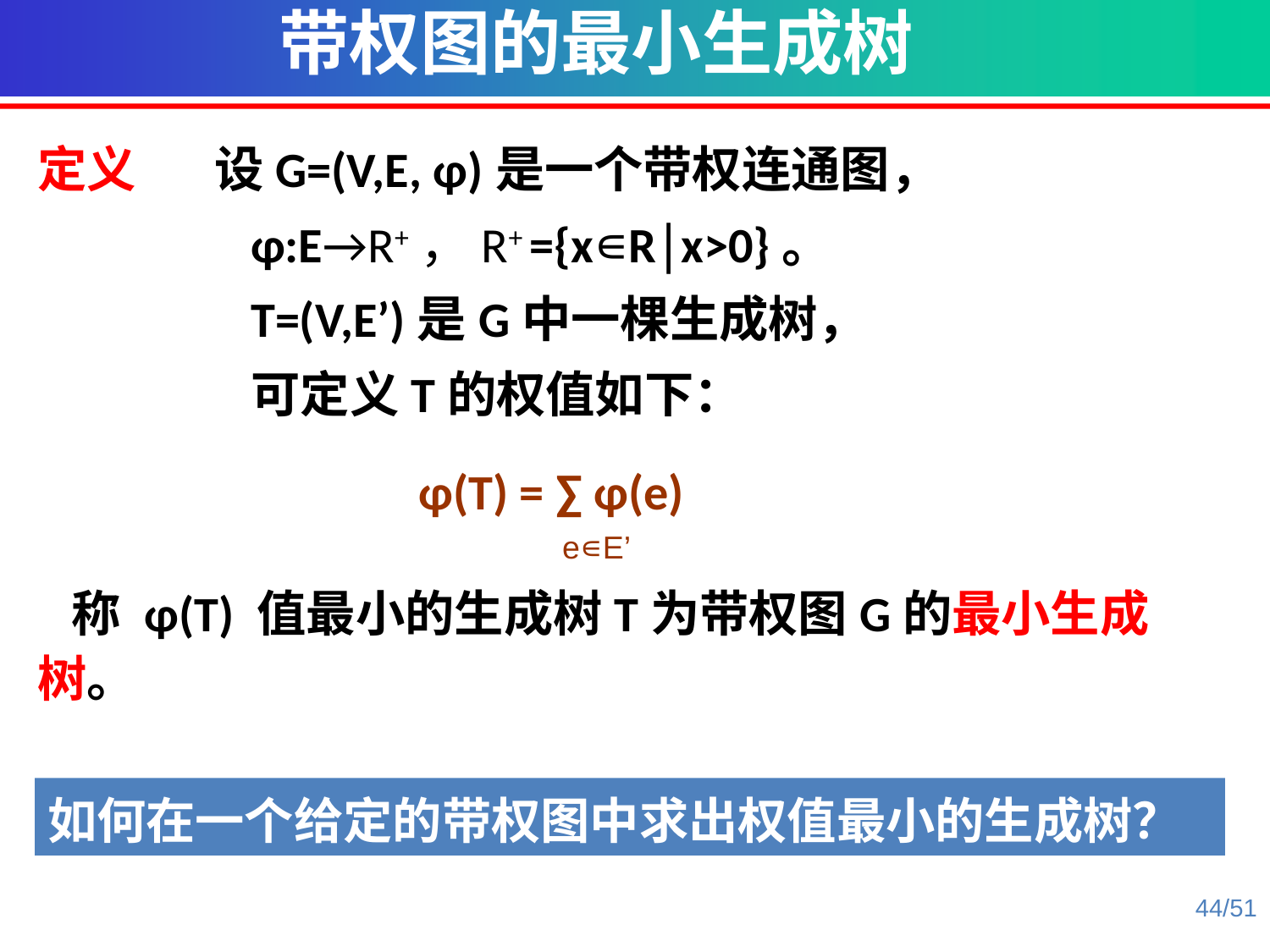

带权图的最小生成树
定义       设G=(V,E, φ)是一个带权连通图，
                   φ:E→R+，R+ ={x∊R│x>0}。
                   T=(V,E’)是G中一棵生成树，
                  可定义T的权值如下：
                                  φ(T) = ∑ φ(e)
  称 φ(T) 值最小的生成树T为带权图G的最小生成树。
e∊E’
如何在一个给定的带权图中求出权值最小的生成树？
44/51